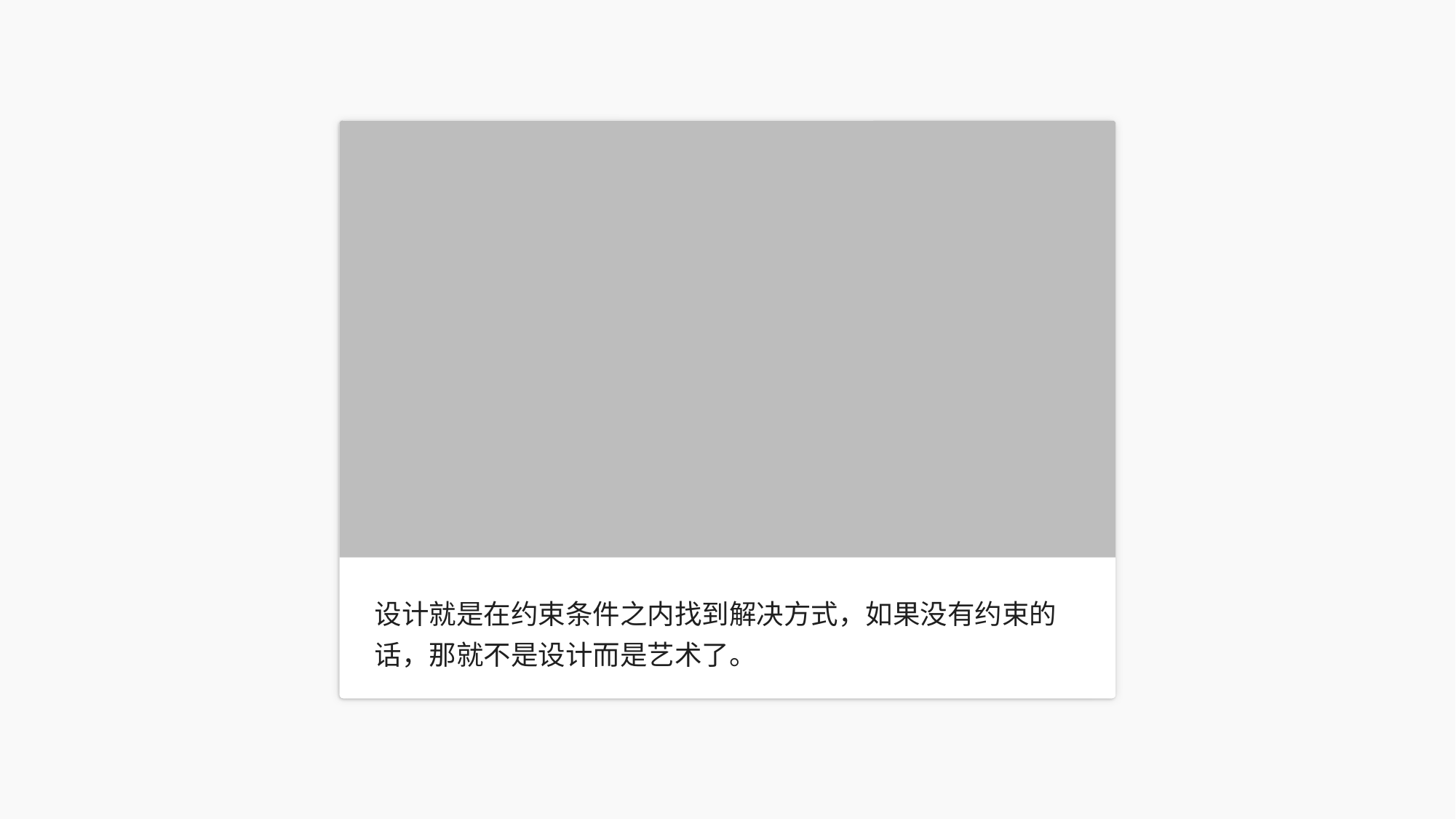

设计就是在约束条件之内找到解决方式，如果没有约束的话，那就不是设计而是艺术了。